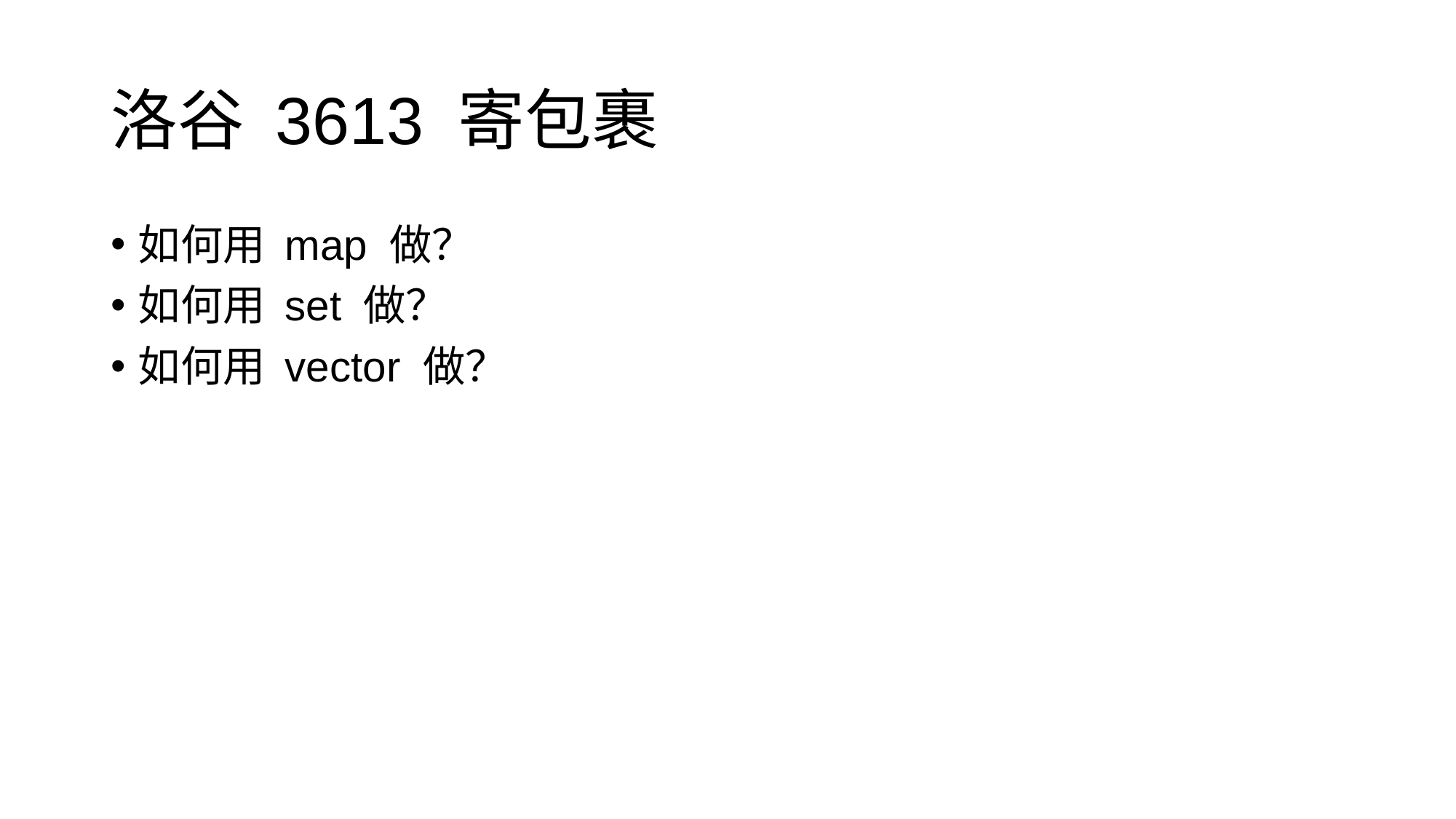

# 洛谷 3613 寄包裹
如何用 map 做？
如何用 set 做？
如何用 vector 做？